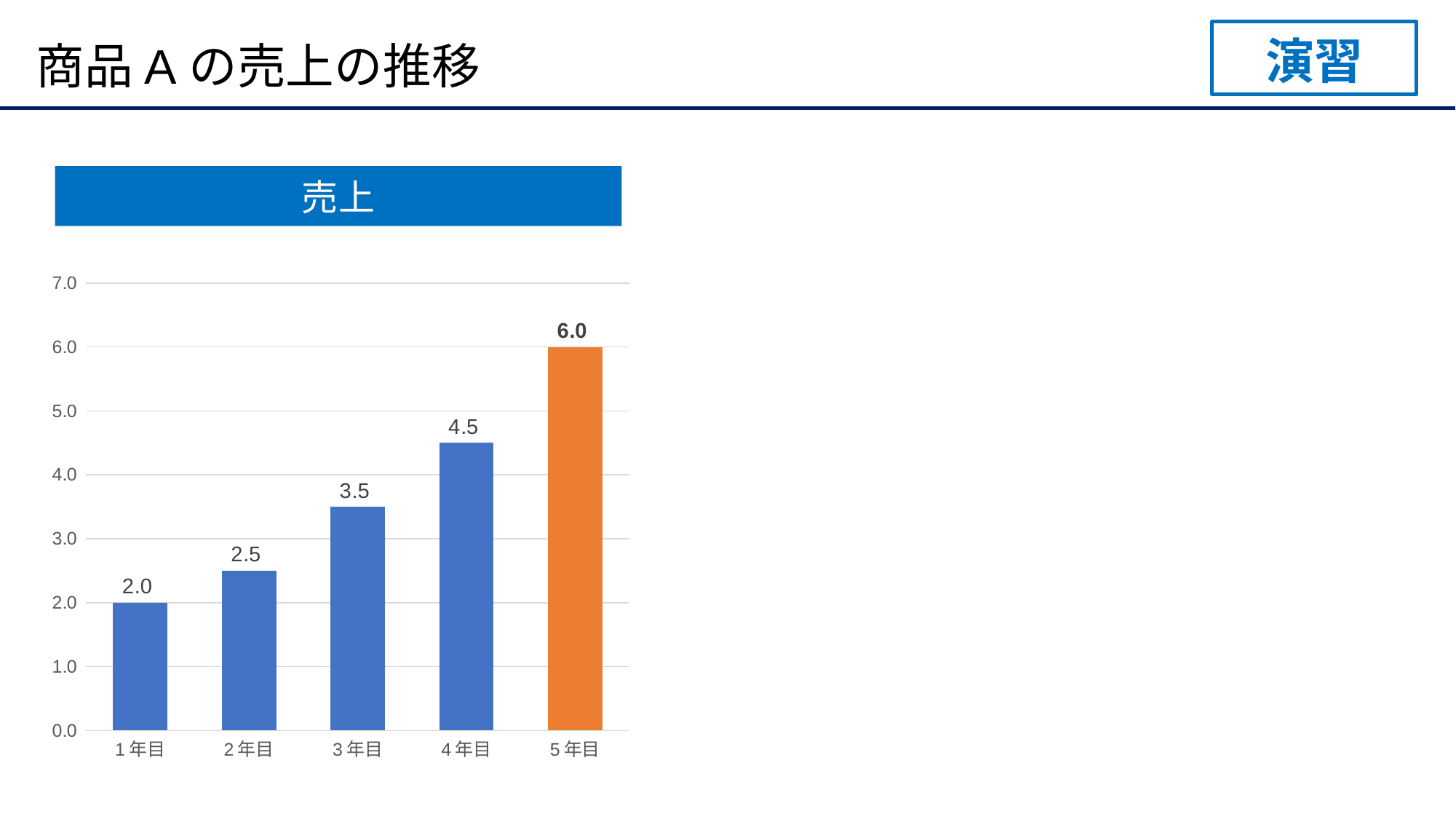

演習
# 商品Aの売上の推移
売上

### Chart

| Category | 系列 1 |
|---|---|
| 1年目 | 2.0 |
| 2年目 | 2.5 |
| 3年目 | 3.5 |
| 4年目 | 4.5 |
| 5年目 | 6.0 |